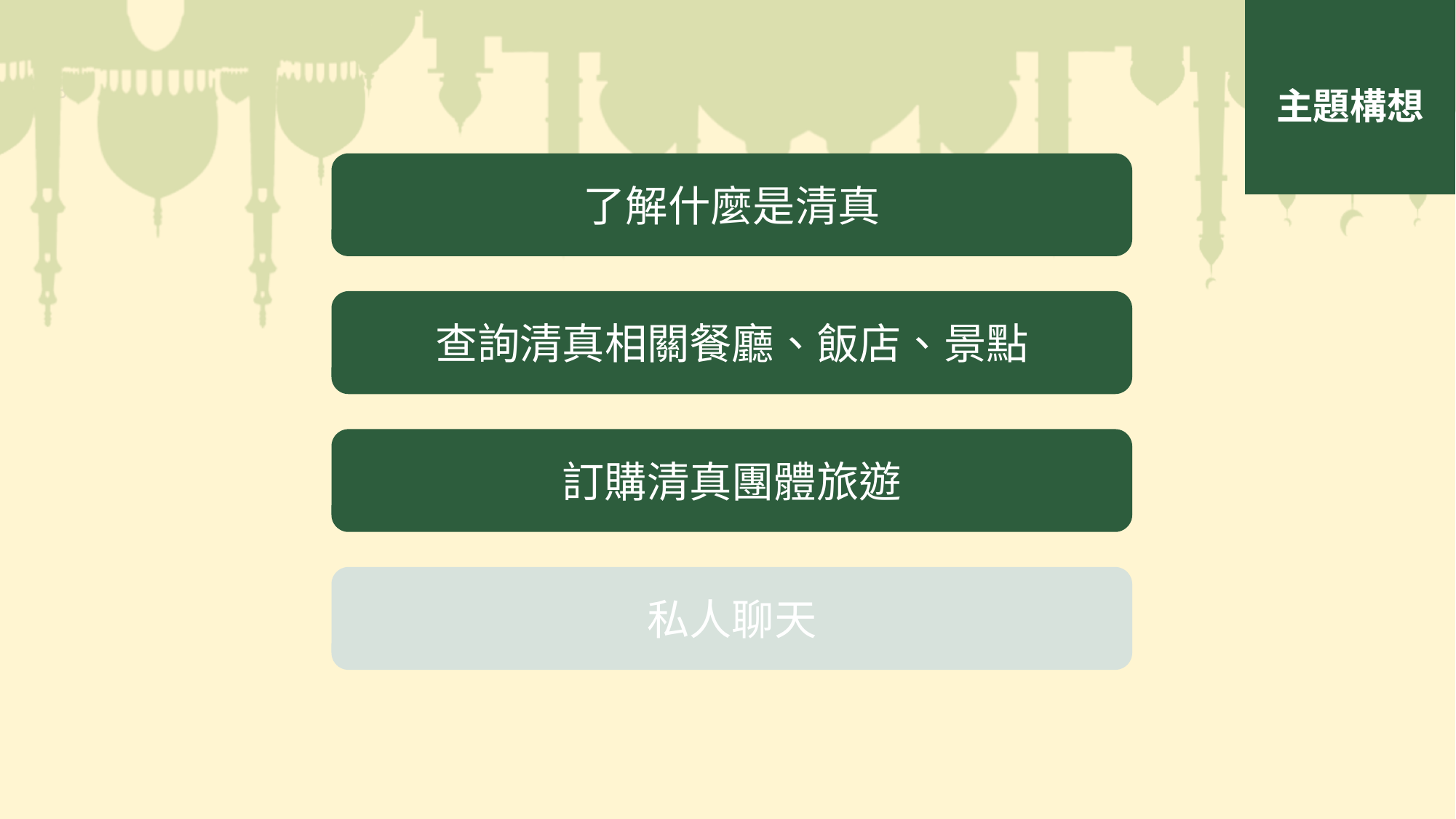

主題構想
了解什麼是清真
查詢清真相關餐廳、飯店、景點
訂購清真團體旅遊
私人聊天